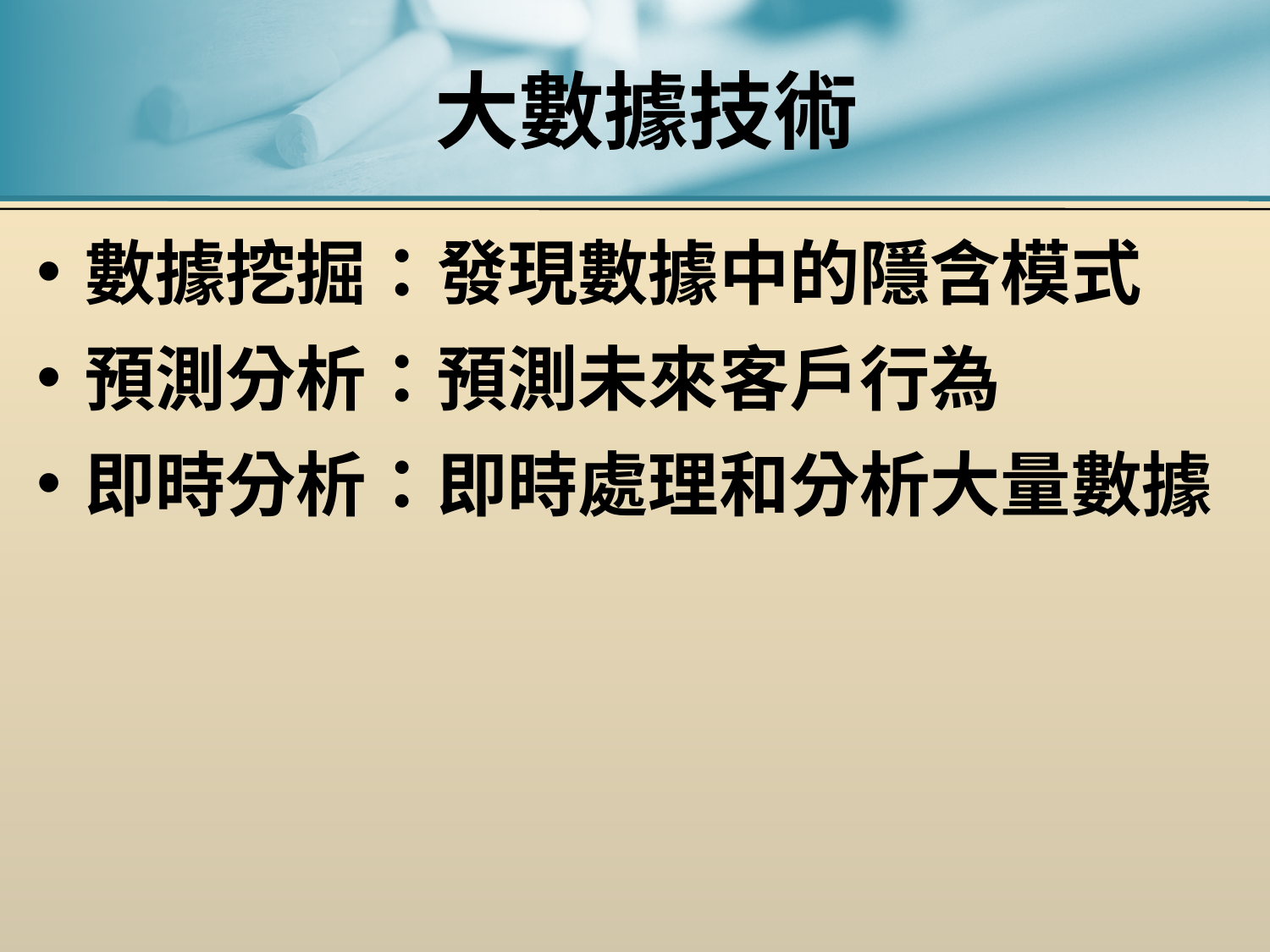

# 大數據技術
數據挖掘：發現數據中的隱含模式
預測分析：預測未來客戶行為
即時分析：即時處理和分析大量數據